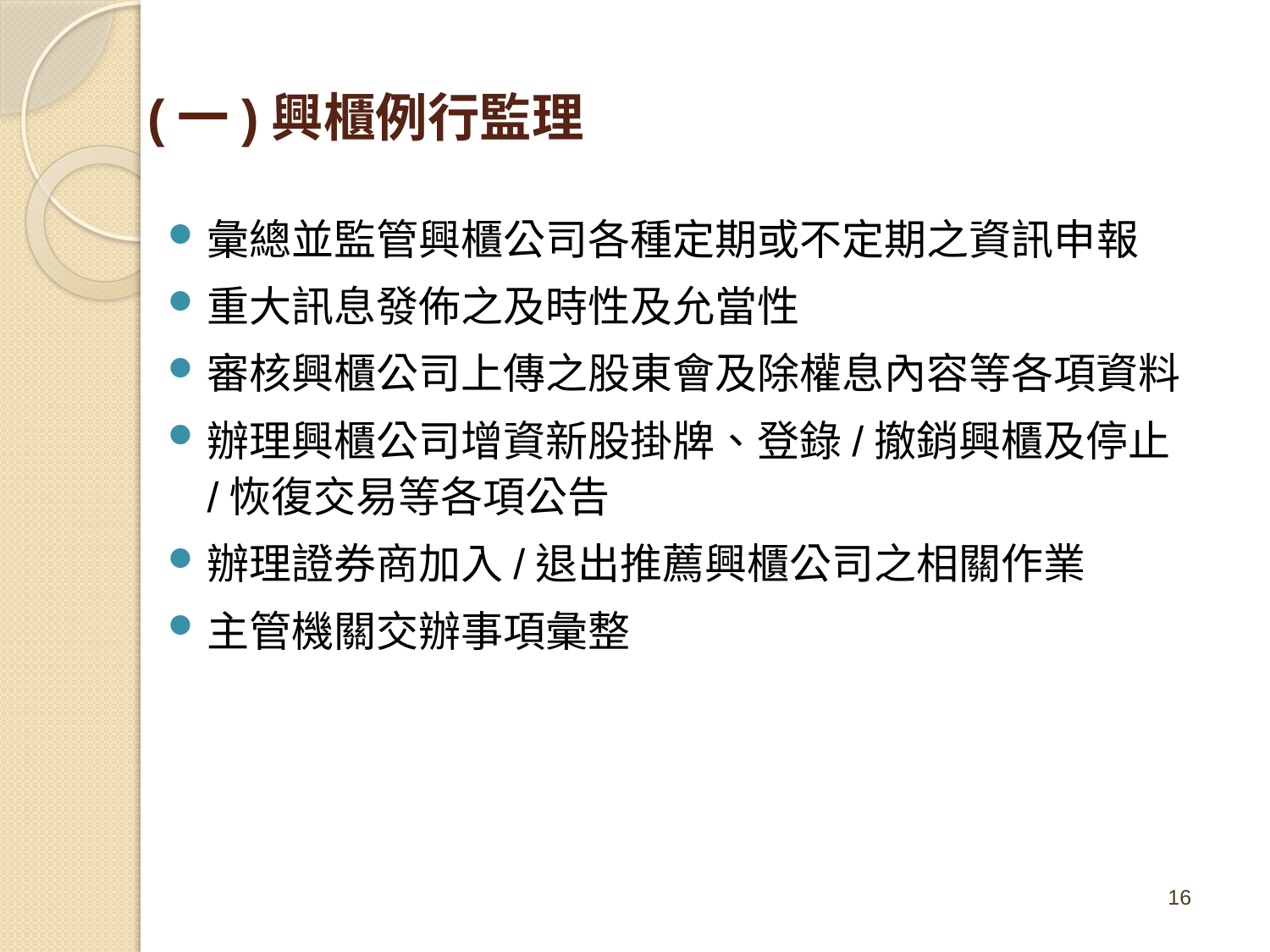

# (一)興櫃例行監理
彙總並監管興櫃公司各種定期或不定期之資訊申報
重大訊息發佈之及時性及允當性
審核興櫃公司上傳之股東會及除權息內容等各項資料
辦理興櫃公司增資新股掛牌、登錄/撤銷興櫃及停止/恢復交易等各項公告
辦理證券商加入/退出推薦興櫃公司之相關作業
主管機關交辦事項彙整
16